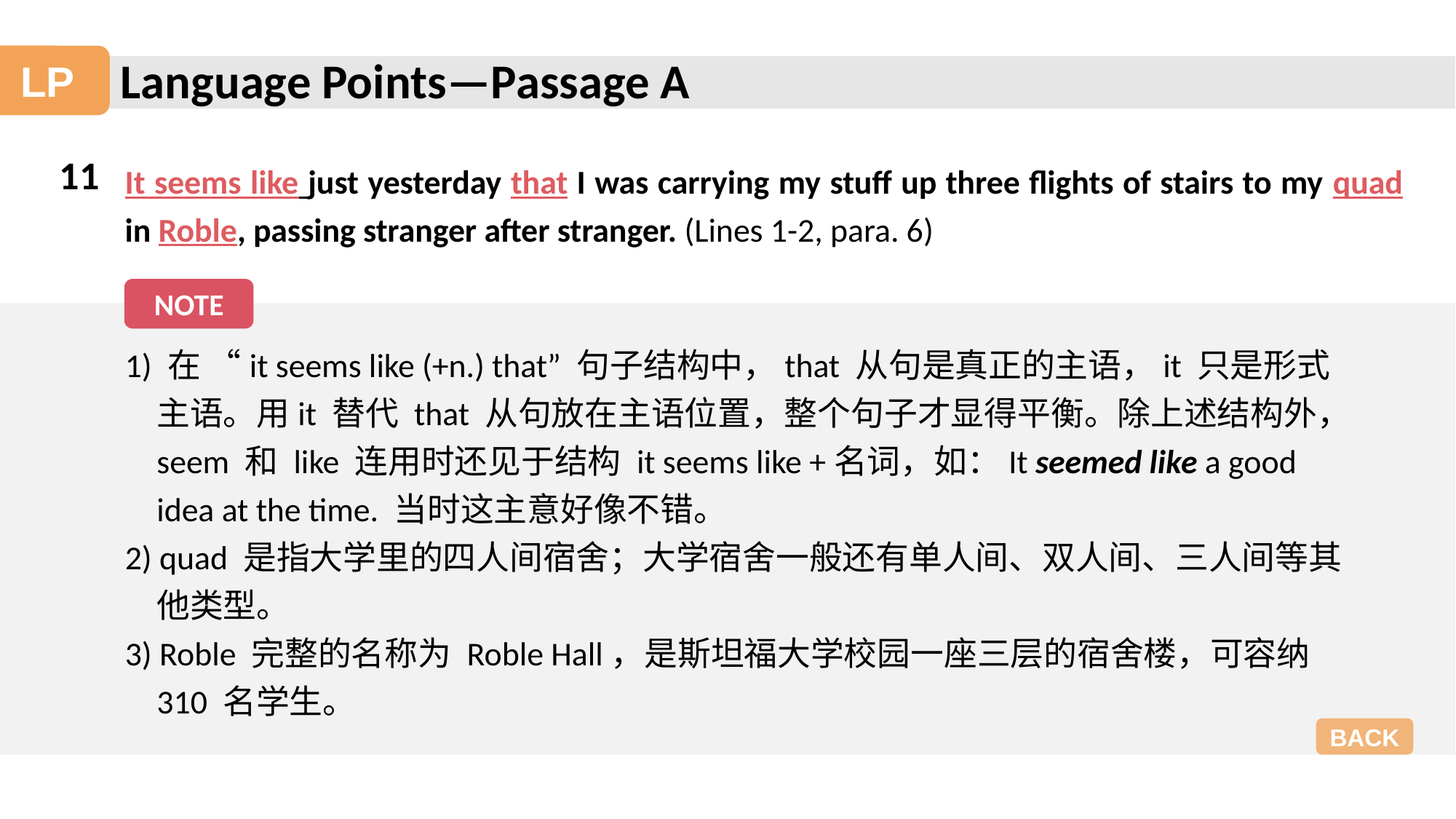

Language Points—Passage A
LP

11
It seems like just yesterday that I was carrying my stuff up three flights of stairs to my quad in Roble, passing stranger after stranger. (Lines 1-2, para. 6)
NOTE

1) 在 “it seems like (+n.) that” 句子结构中，that 从句是真正的主语，it 只是形式主语。用it 替代 that 从句放在主语位置，整个句子才显得平衡。除上述结构外，seem 和 like 连用时还见于结构 it seems like +名词，如：It seemed like a good idea at the time. 当时这主意好像不错。
2) quad 是指大学里的四人间宿舍；大学宿舍一般还有单人间、双人间、三人间等其他类型。
3) Roble 完整的名称为 Roble Hall，是斯坦福大学校园一座三层的宿舍楼，可容纳 310 名学生。
BACK